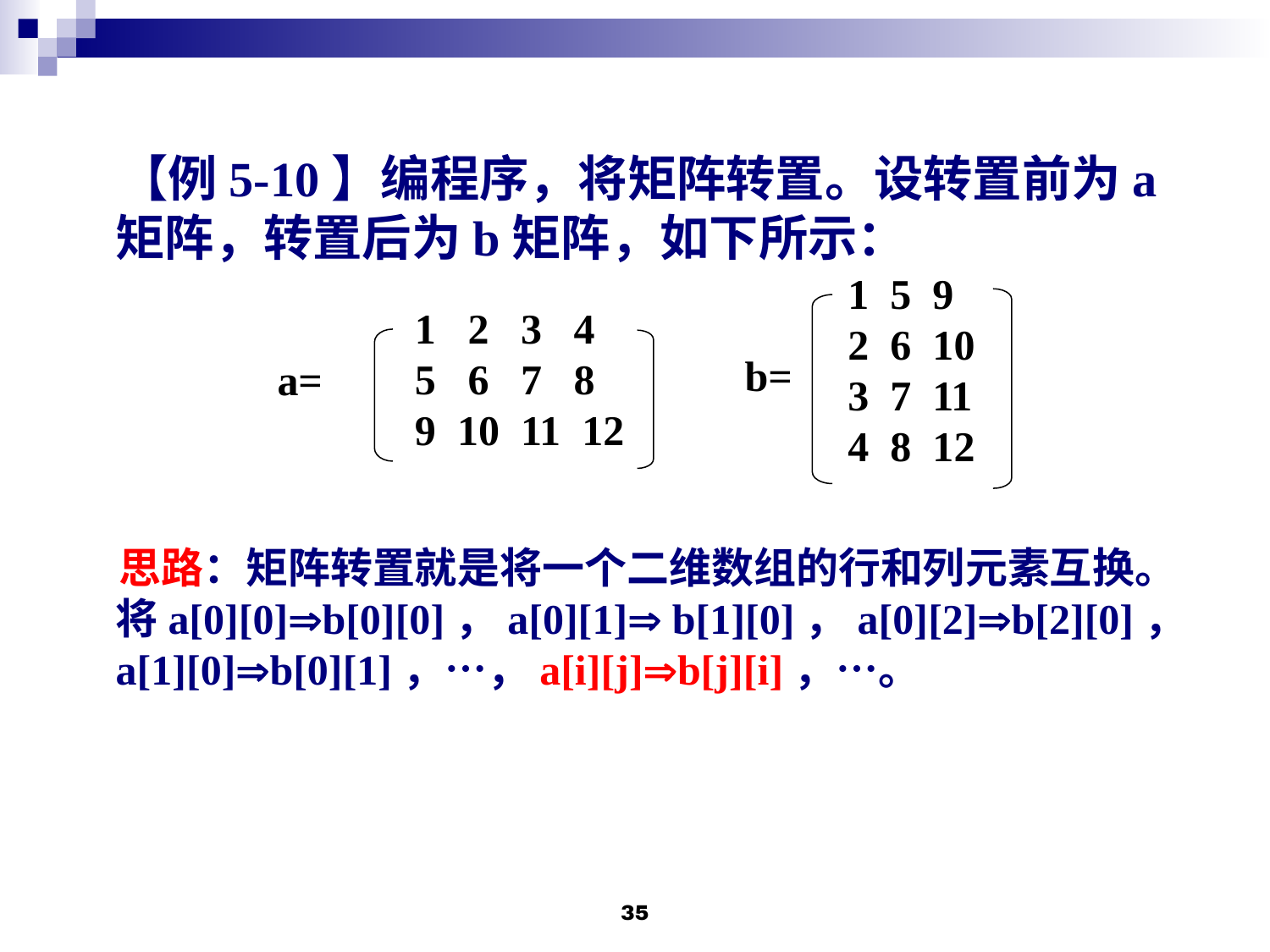

【例5-10】编程序，将矩阵转置。设转置前为a矩阵，转置后为b矩阵，如下所示：

思路：矩阵转置就是将一个二维数组的行和列元素互换。将a[0][0]⇒b[0][0]，a[0][1]⇒ b[1][0]，a[0][2]⇒b[2][0]，a[1][0]⇒b[0][1]，…，a[i][j]⇒b[j][i]，…。

1  5  9
2  6  10
3  7  11
4  8  12

1   2   3   4
5   6   7   8
9  10  11  12

a=
b=
35